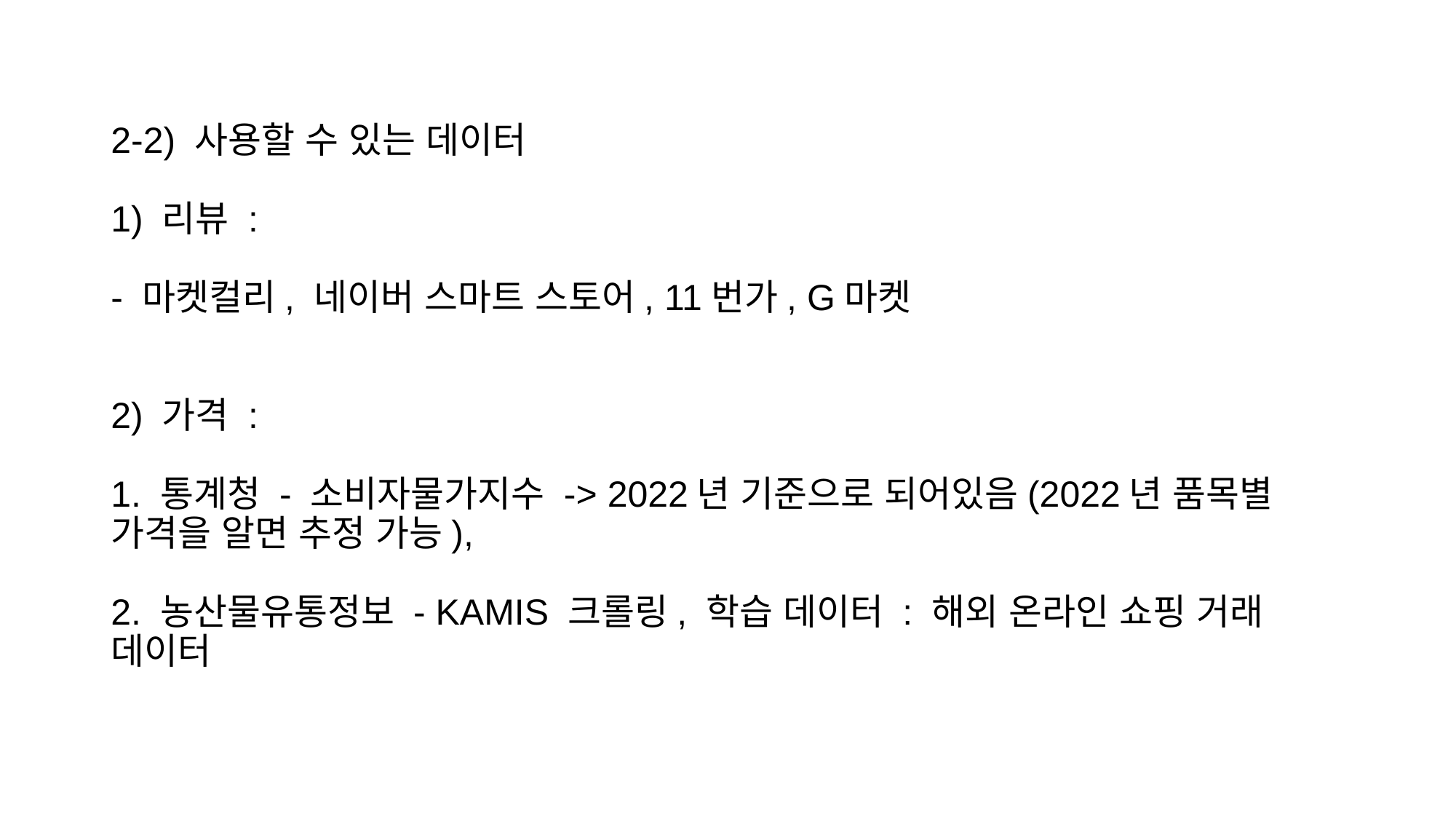

# 2-2) 사용할 수 있는 데이터 1) 리뷰 : - 마켓컬리, 네이버 스마트 스토어, 11번가, G마켓 2) 가격 : 1. 통계청 - 소비자물가지수 -> 2022년 기준으로 되어있음(2022년 품목별 가격을 알면 추정 가능), 2. 농산물유통정보 - KAMIS 크롤링, 학습 데이터 : 해외 온라인 쇼핑 거래 데이터